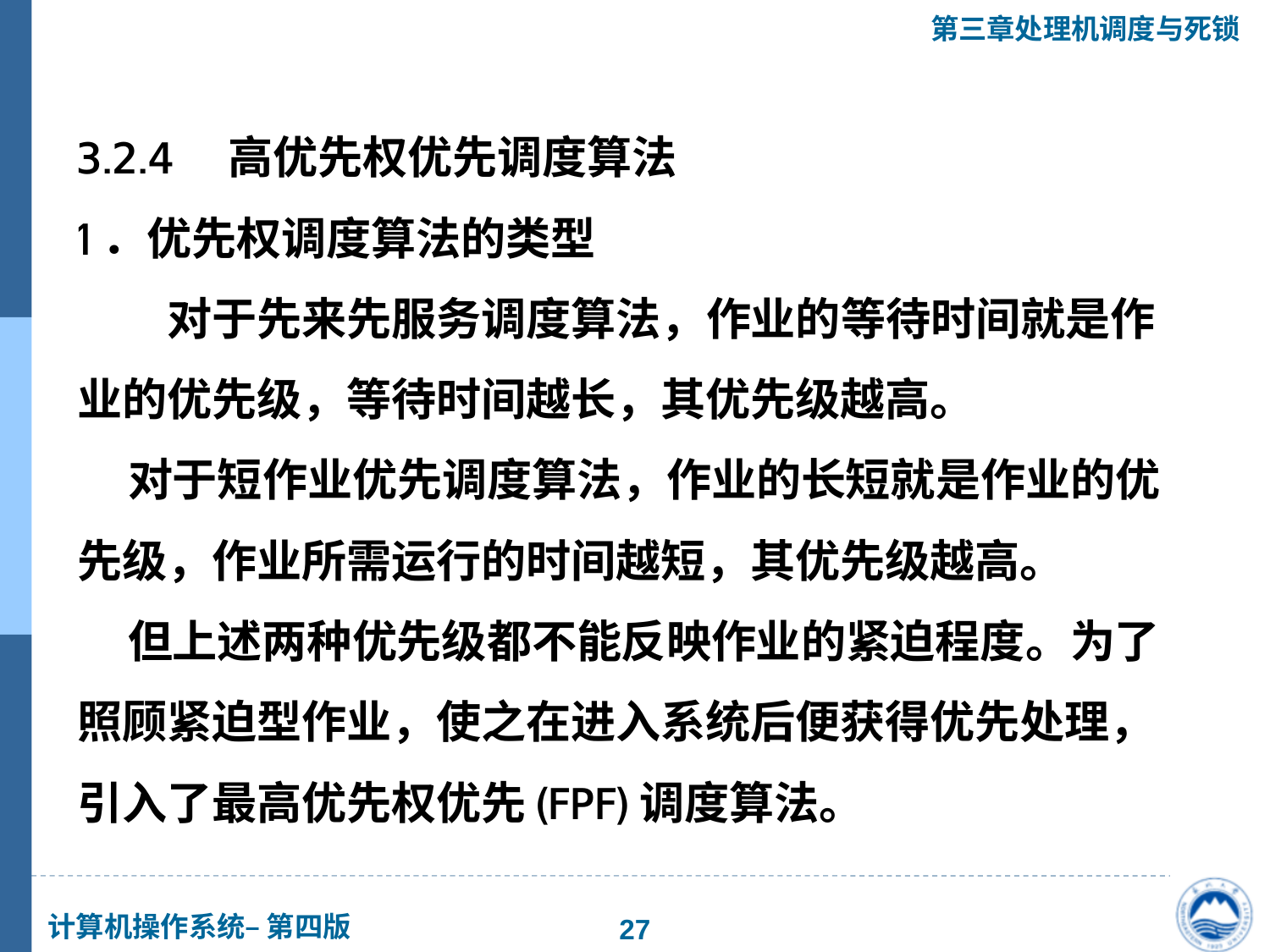

3.2.4　高优先权优先调度算法
1．优先权调度算法的类型
　　对于先来先服务调度算法，作业的等待时间就是作业的优先级，等待时间越长，其优先级越高。
    对于短作业优先调度算法，作业的长短就是作业的优先级，作业所需运行的时间越短，其优先级越高。
    但上述两种优先级都不能反映作业的紧迫程度。为了照顾紧迫型作业，使之在进入系统后便获得优先处理，引入了最高优先权优先(FPF)调度算法。